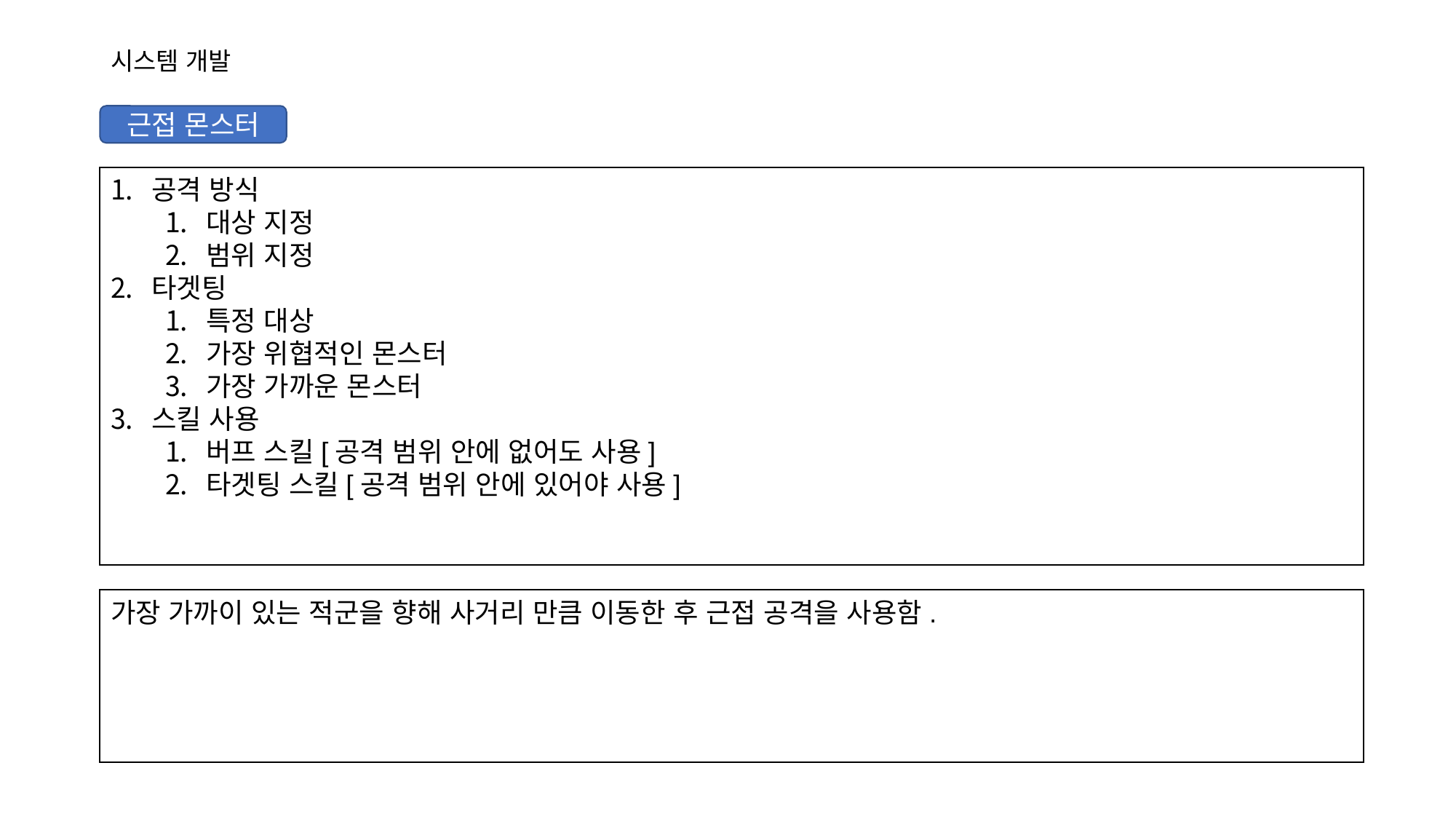

# 시스템 개발
근접 몬스터
공격 방식
대상 지정
범위 지정
타겟팅
특정 대상
가장 위협적인 몬스터
가장 가까운 몬스터
스킬 사용
버프 스킬[공격 범위 안에 없어도 사용]
타겟팅 스킬[공격 범위 안에 있어야 사용]

가장 가까이 있는 적군을 향해 사거리 만큼 이동한 후 근접 공격을 사용함.